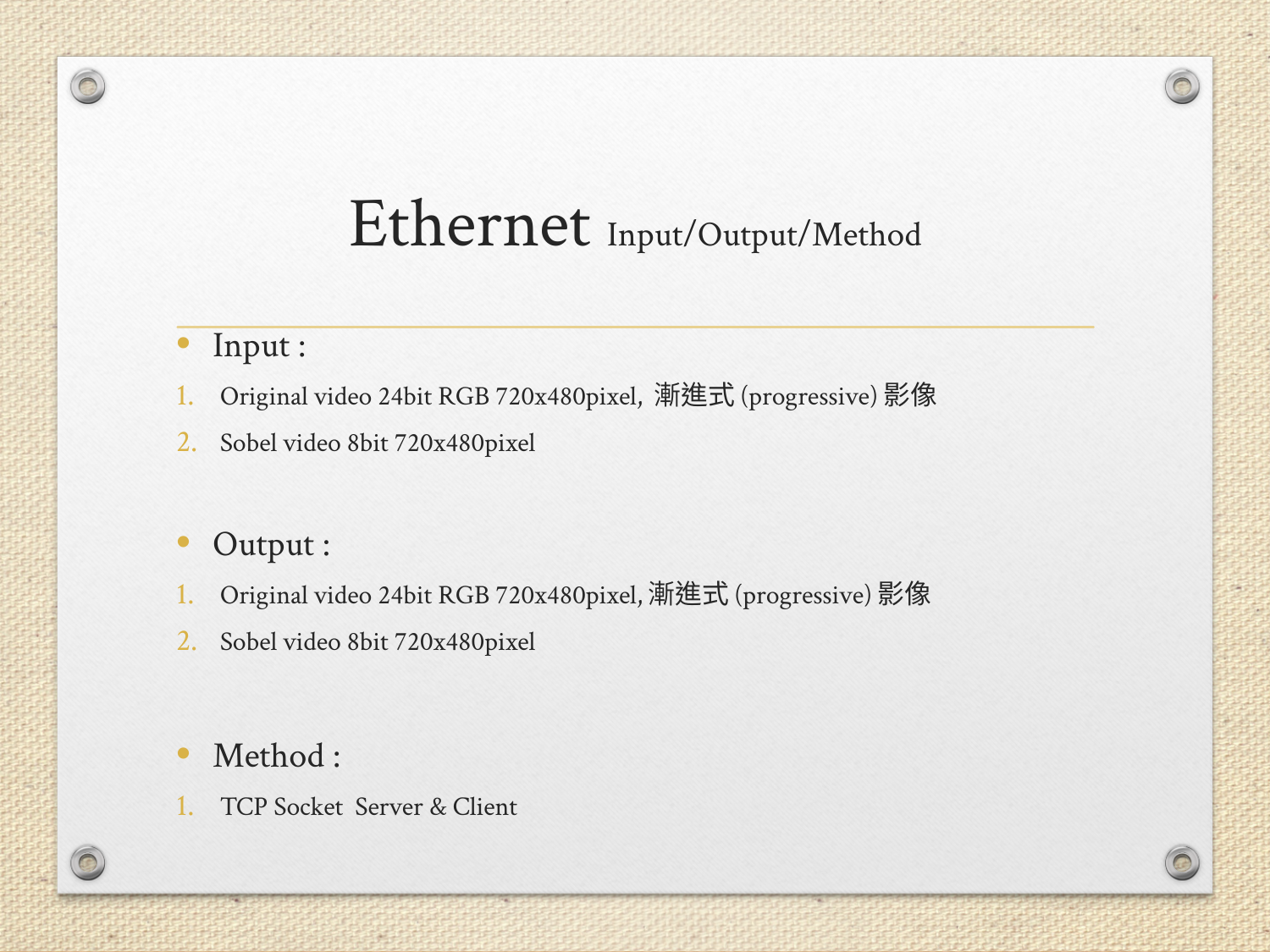

# Ethernet Input/Output/Method
Input :
Original video 24bit RGB 720x480pixel, 漸進式(progressive)影像
Sobel video 8bit 720x480pixel

Output :
Original video 24bit RGB 720x480pixel,漸進式(progressive)影像
Sobel video 8bit 720x480pixel

Method :
TCP Socket  Server & Client